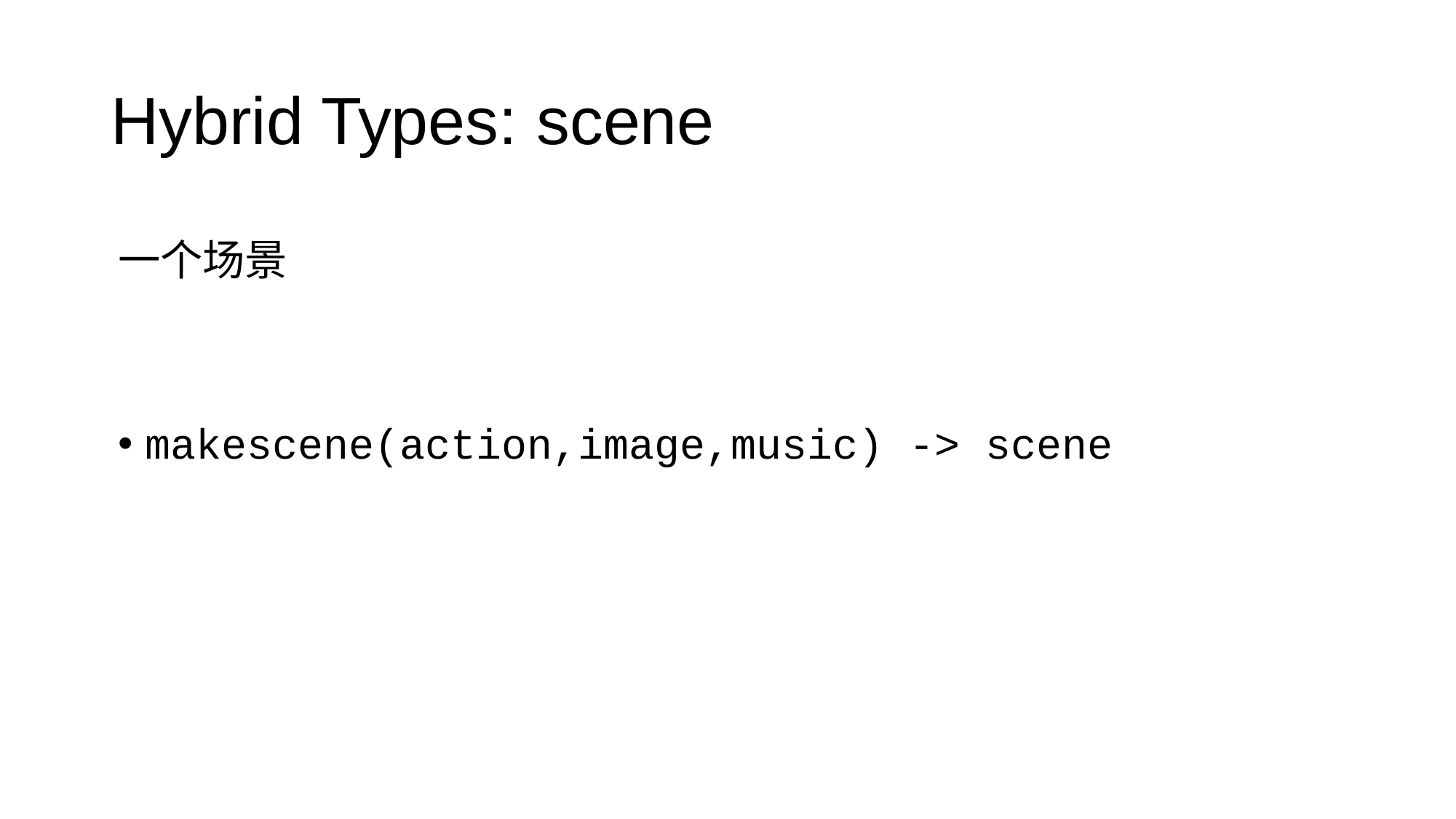

# Hybrid Types: scene
一个场景

makescene(action,image,music) -> scene